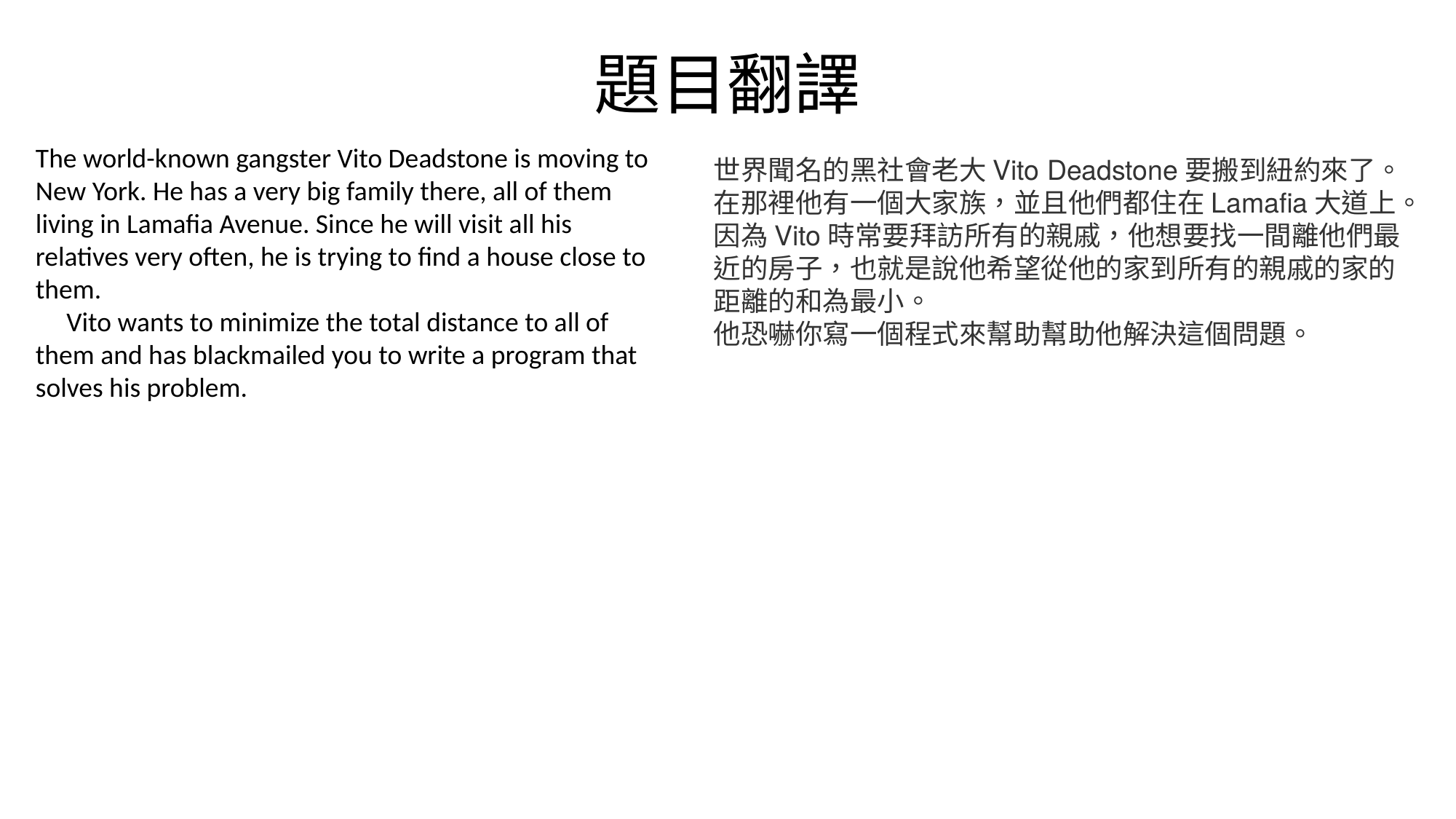

# 題目翻譯
The world-known gangster Vito Deadstone is moving to New York. He has a very big family there, all of them living in Lamafia Avenue. Since he will visit all his relatives very often, he is trying to find a house close to them.
     Vito wants to minimize the total distance to all of them and has blackmailed you to write a program that solves his problem.
世界聞名的黑社會老大Vito Deadstone要搬到紐約來了。在那裡他有一個大家族，並且他們都住在Lamafia大道上。因為Vito時常要拜訪所有的親戚，他想要找一間離他們最近的房子，也就是說他希望從他的家到所有的親戚的家的距離的和為最小。
他恐嚇你寫一個程式來幫助幫助他解決這個問題。